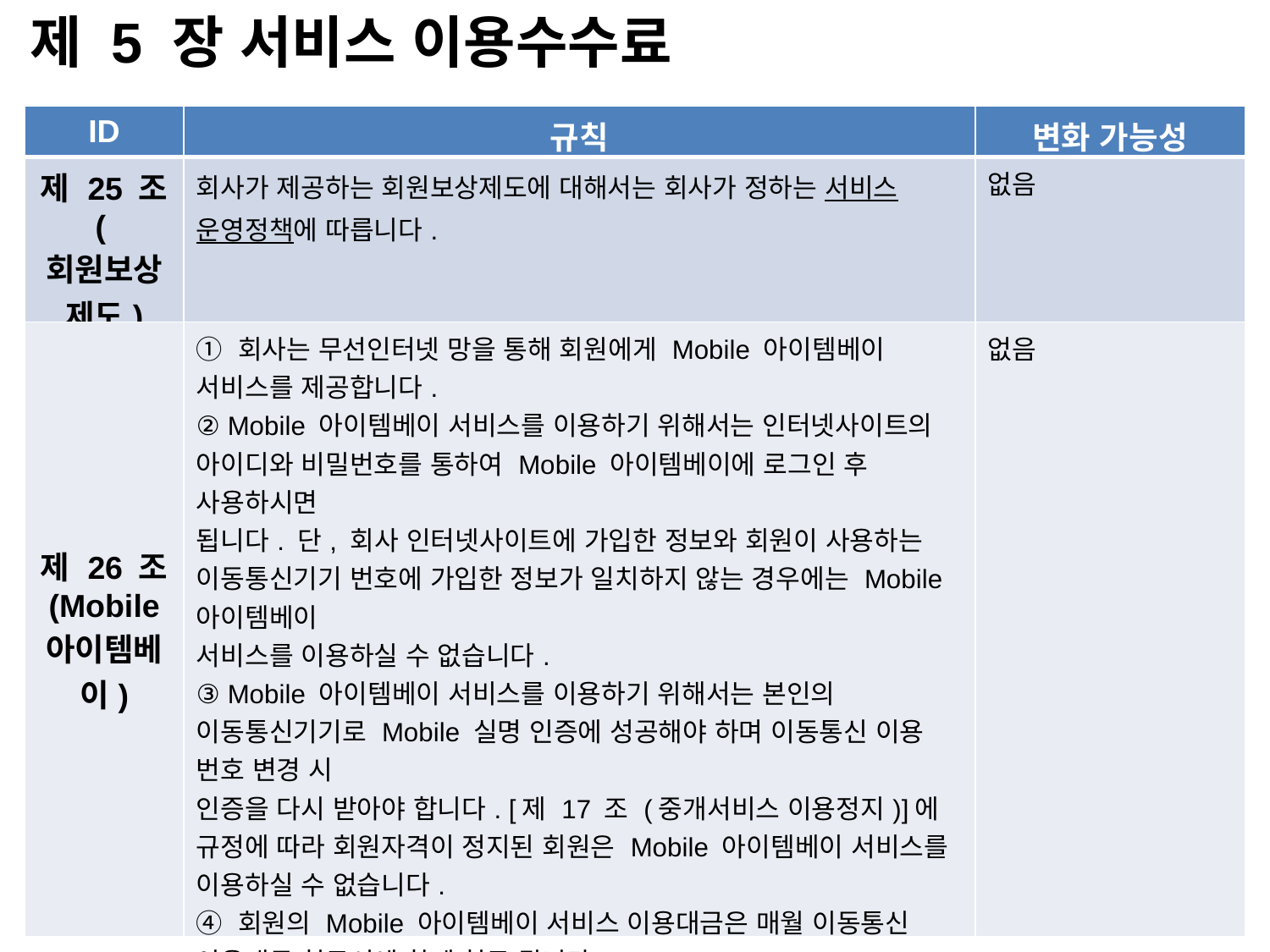

제 5 장 서비스 이용수수료
| ID | 규칙 | 변화 가능성 |
| --- | --- | --- |
| 제 25 조 (회원보상제도) | 회사가 제공하는 회원보상제도에 대해서는 회사가 정하는 서비스 운영정책에 따릅니다. | 없음 |
| 제 26 조 (Mobile 아이템베이) | ① 회사는 무선인터넷 망을 통해 회원에게 Mobile 아이템베이 서비스를 제공합니다. ② Mobile 아이템베이 서비스를 이용하기 위해서는 인터넷사이트의 아이디와 비밀번호를 통하여 Mobile 아이템베이에 로그인 후 사용하시면 됩니다. 단, 회사 인터넷사이트에 가입한 정보와 회원이 사용하는 이동통신기기 번호에 가입한 정보가 일치하지 않는 경우에는 Mobile 아이템베이 서비스를 이용하실 수 없습니다. ③ Mobile 아이템베이 서비스를 이용하기 위해서는 본인의 이동통신기기로 Mobile 실명 인증에 성공해야 하며 이동통신 이용 번호 변경 시  인증을 다시 받아야 합니다. [제 17 조 (중개서비스 이용정지)]에 규정에 따라 회원자격이 정지된 회원은 Mobile 아이템베이 서비스를 이용하실 수 없습니다. ④ 회원의 Mobile 아이템베이 서비스 이용대금은 매월 이동통신 이용대금 청구서에 함께 청구 됩니다. ⑤ 회사는 각종 편의 서비스를 위한 SMS, URL SMS를 발송할 수 있습니다. | 없음 |